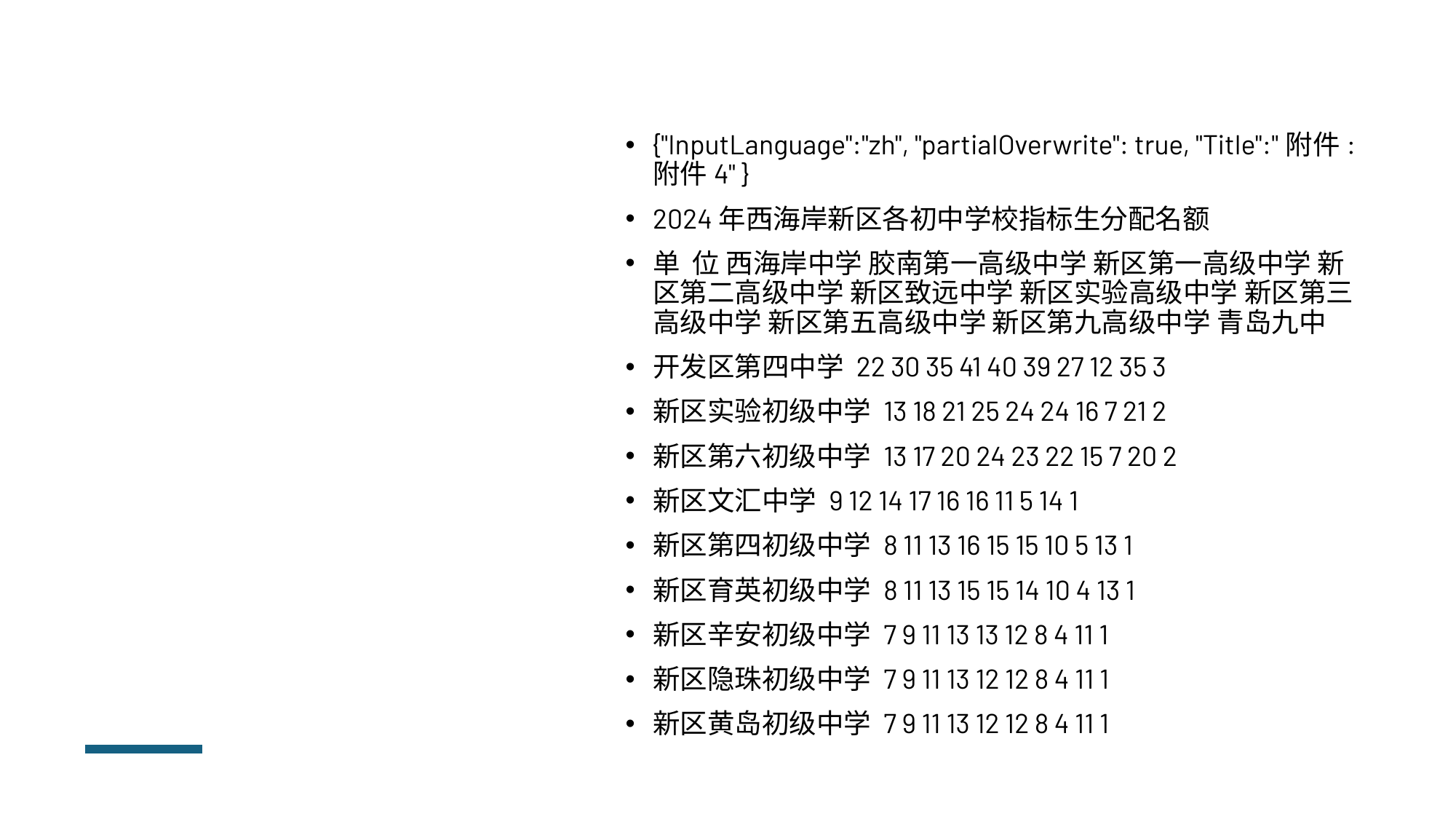

{"InputLanguage":"zh", "partialOverwrite": true, "Title":"附件: 附件4" }
2024年西海岸新区各初中学校指标生分配名额
单  位 西海岸中学 胶南第一高级中学 新区第一高级中学 新区第二高级中学 新区致远中学 新区实验高级中学 新区第三高级中学 新区第五高级中学 新区第九高级中学 青岛九中
开发区第四中学 22 30 35 41 40 39 27 12 35 3
新区实验初级中学 13 18 21 25 24 24 16 7 21 2
新区第六初级中学 13 17 20 24 23 22 15 7 20 2
新区文汇中学 9 12 14 17 16 16 11 5 14 1
新区第四初级中学 8 11 13 16 15 15 10 5 13 1
新区育英初级中学 8 11 13 15 15 14 10 4 13 1
新区辛安初级中学 7 9 11 13 13 12 8 4 11 1
新区隐珠初级中学 7 9 11 13 12 12 8 4 11 1
新区黄岛初级中学 7 9 11 13 12 12 8 4 11 1